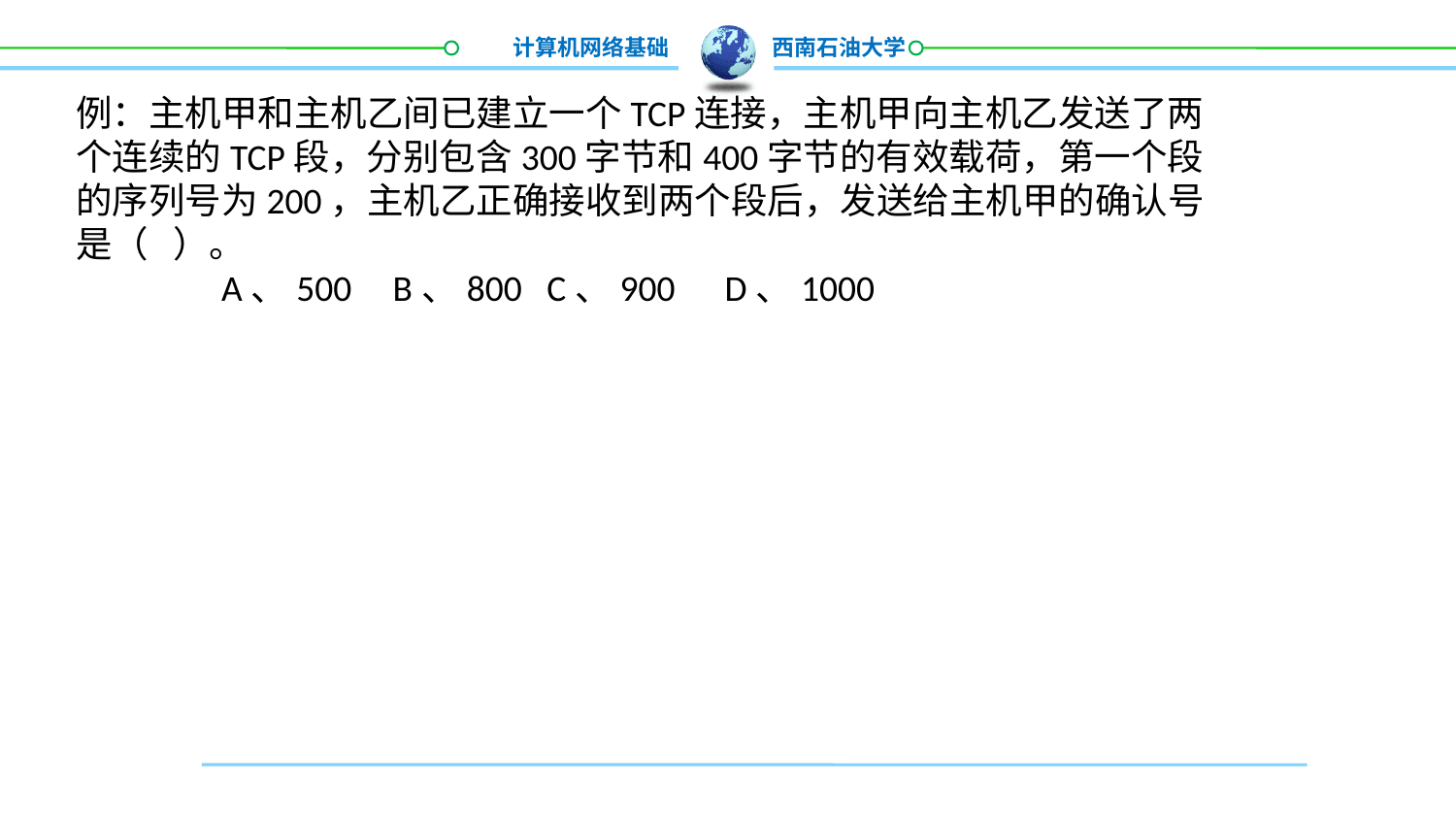

例：主机甲和主机乙间已建立一个TCP连接，主机甲向主机乙发送了两个连续的TCP段，分别包含300字节和400字节的有效载荷，第一个段的序列号为200，主机乙正确接收到两个段后，发送给主机甲的确认号是（   ）。  	A、500     B、800   C、900      D、1000